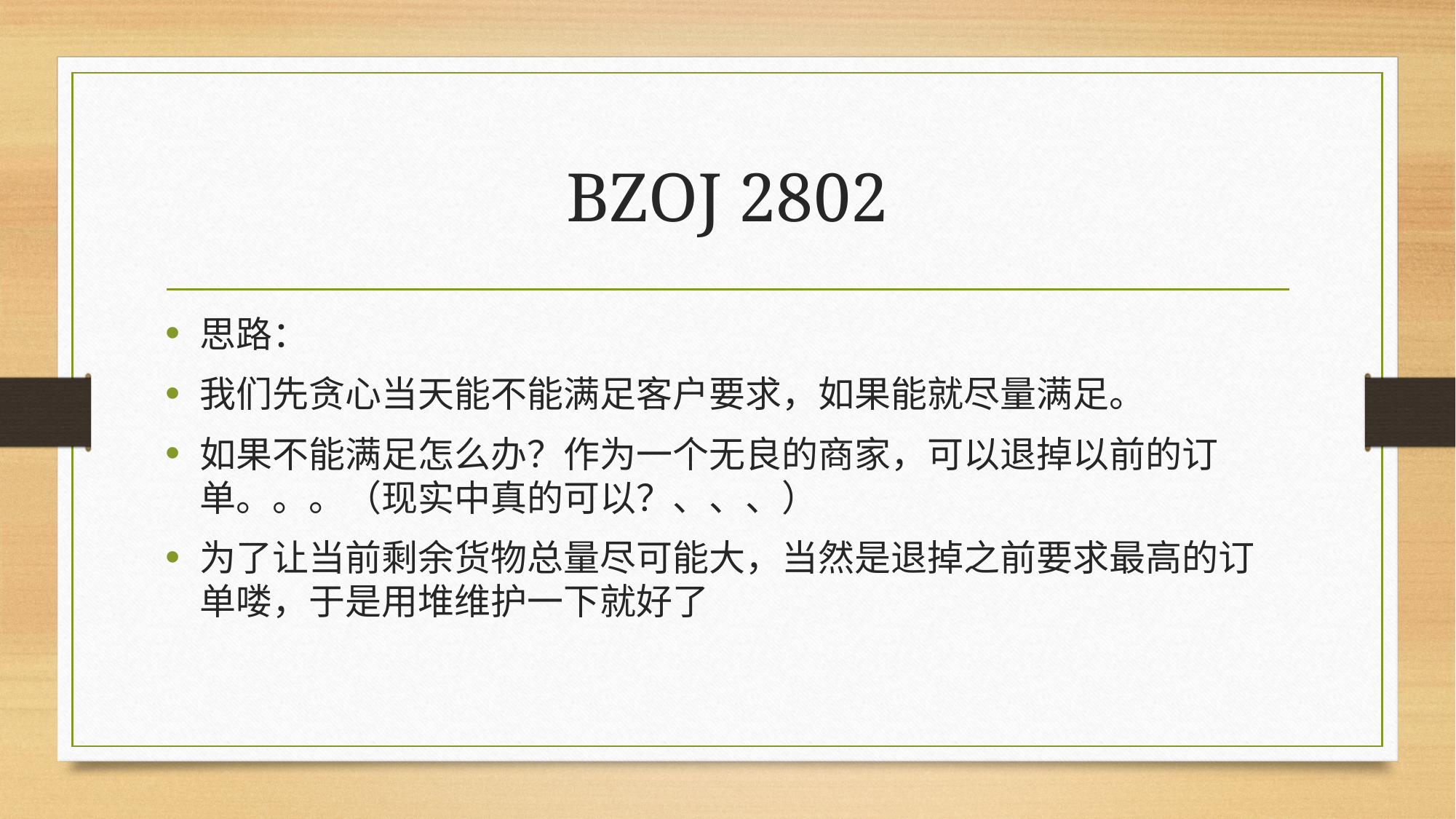

# BZOJ 2802
思路：
我们先贪心当天能不能满足客户要求，如果能就尽量满足。
如果不能满足怎么办？作为一个无良的商家，可以退掉以前的订单。。。（现实中真的可以？、、、）
为了让当前剩余货物总量尽可能大，当然是退掉之前要求最高的订单喽，于是用堆维护一下就好了